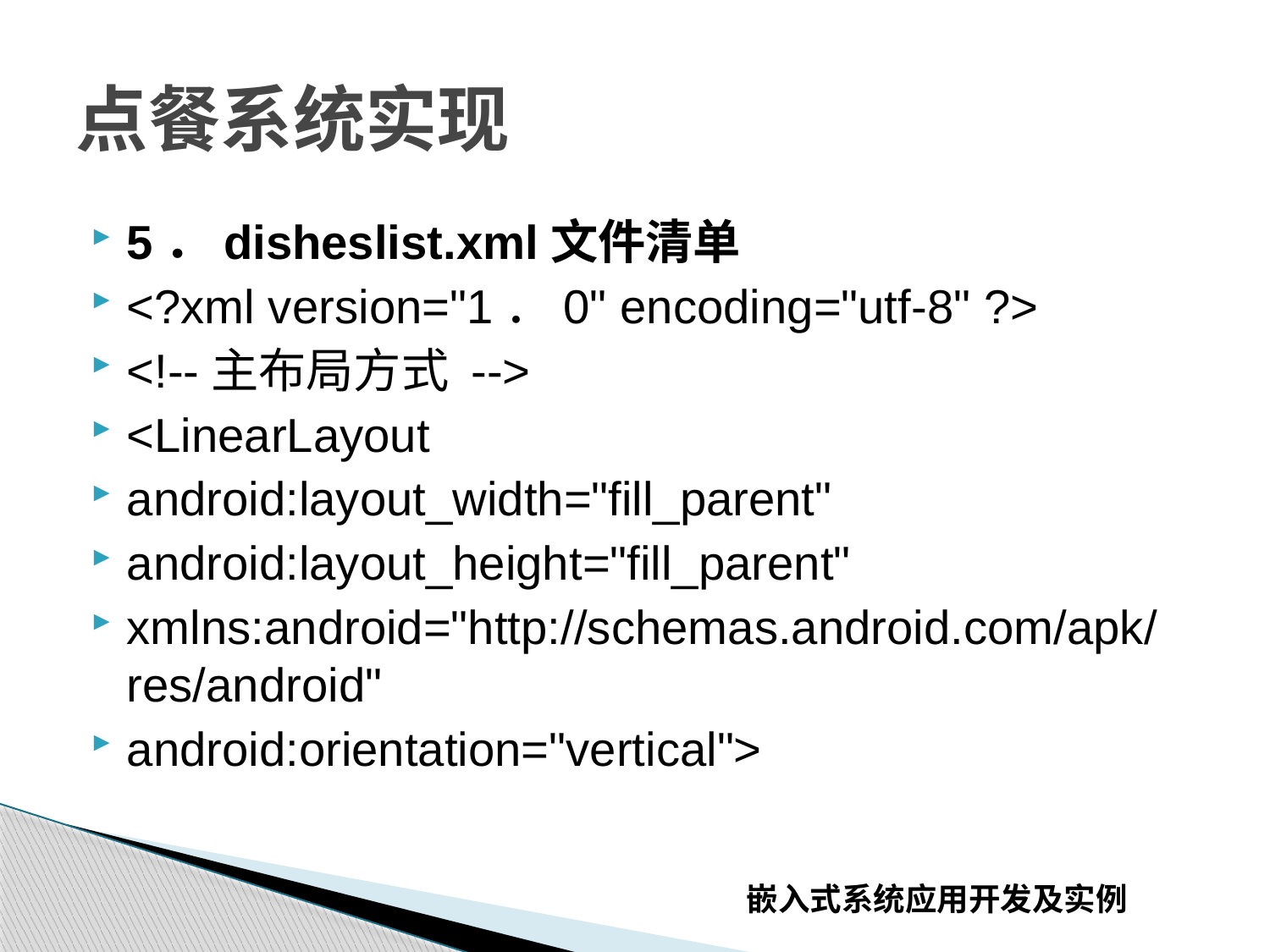

# 点餐系统实现
5．disheslist.xml文件清单
<?xml version="1．0" encoding="utf-8" ?>
<!--主布局方式 -->
<LinearLayout
android:layout_width="fill_parent"
android:layout_height="fill_parent"
xmlns:android="http://schemas.android.com/apk/res/android"
android:orientation="vertical">
嵌入式系统应用开发及实例